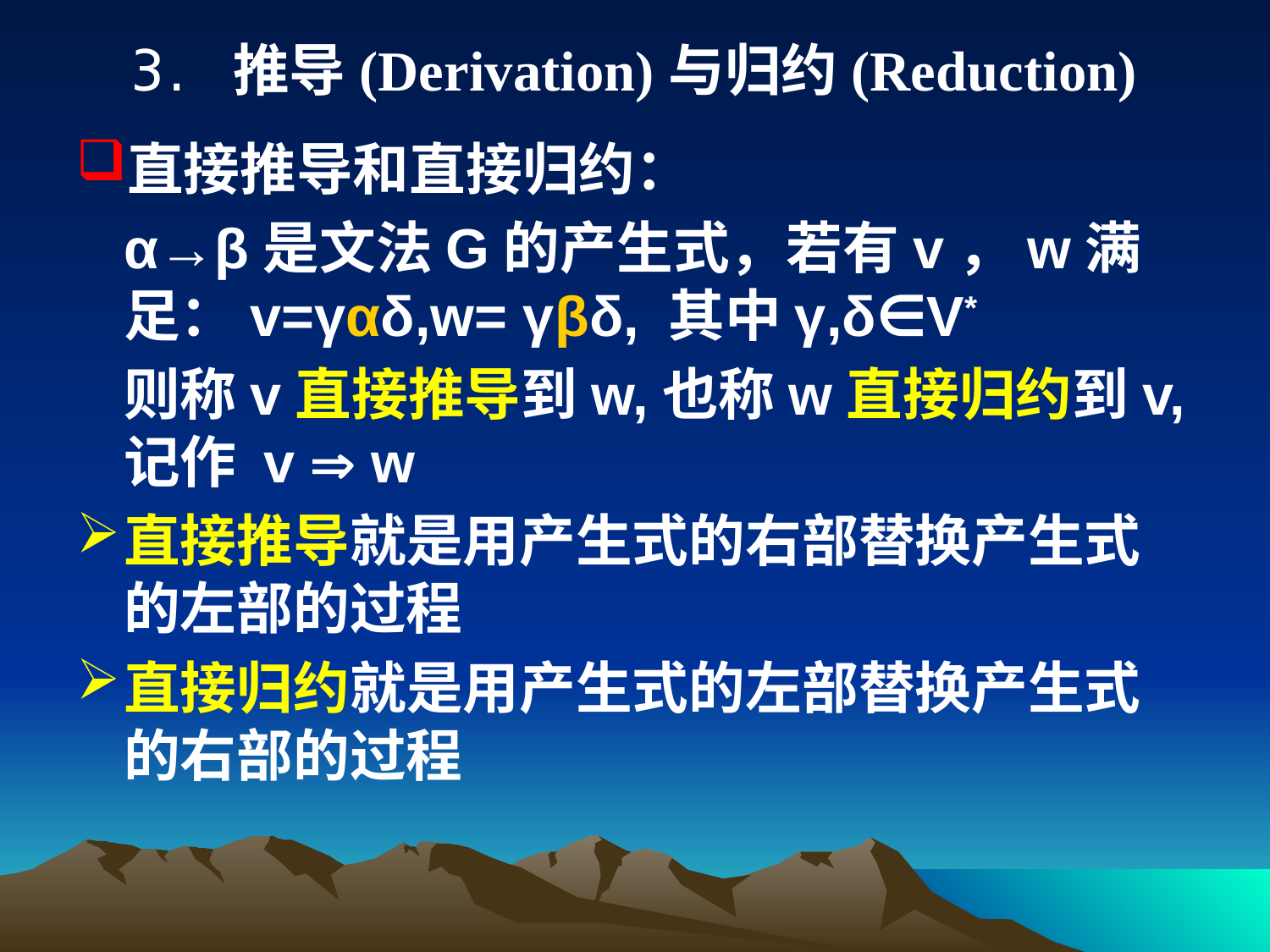

# 3.  推导(Derivation)与归约(Reduction)
直接推导和直接归约：
	α→β是文法G的产生式，若有v，w满足：v=γαδ,w= γβδ, 其中γ,δ∈V*
 	则称v直接推导到w,也称w直接归约到v,记作 v ⇒ w
直接推导就是用产生式的右部替换产生式的左部的过程
直接归约就是用产生式的左部替换产生式的右部的过程